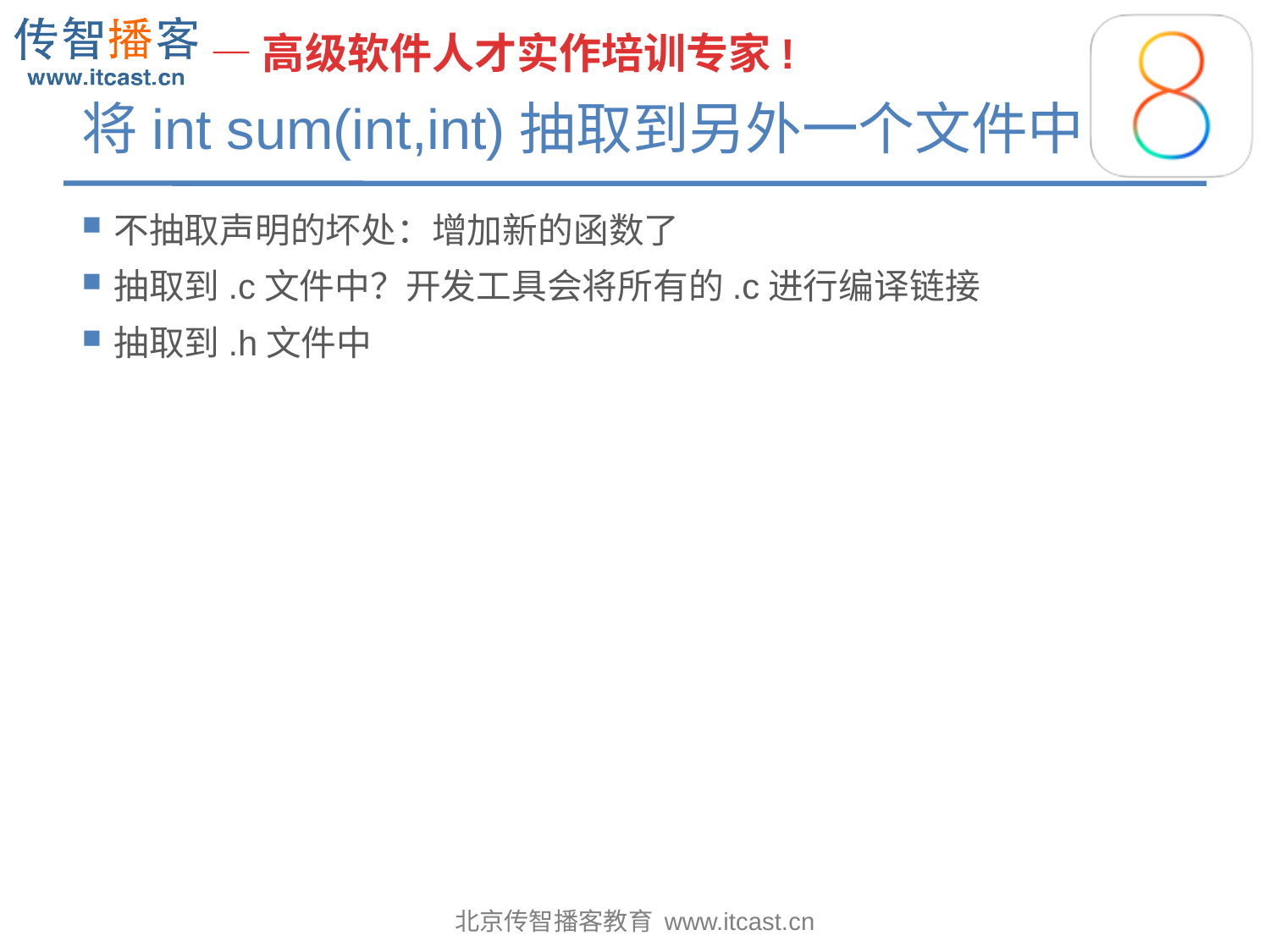

# 将int sum(int,int)抽取到另外一个文件中
不抽取声明的坏处：增加新的函数了
抽取到.c文件中？开发工具会将所有的.c进行编译链接
抽取到.h文件中